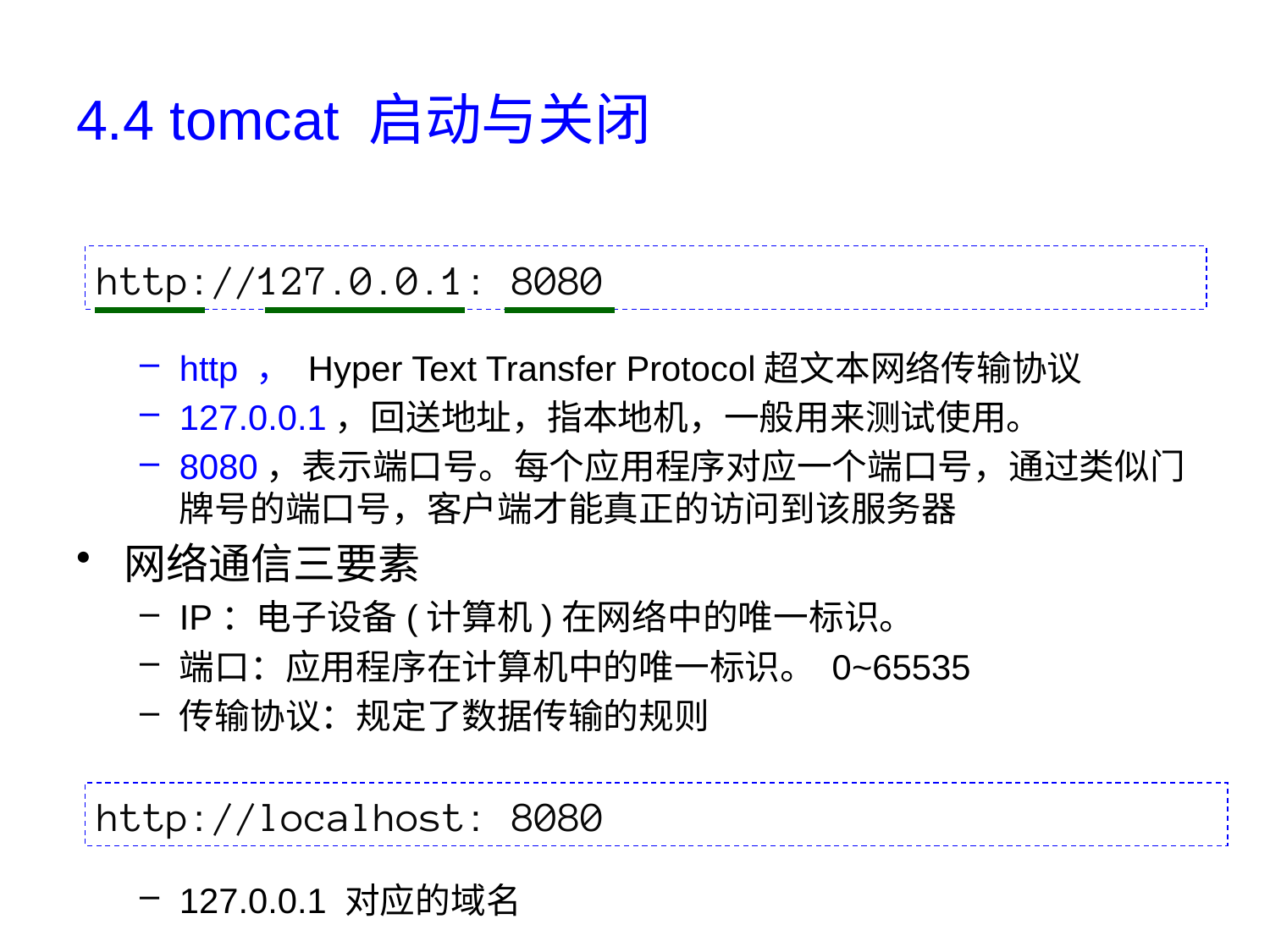

# 4.4 tomcat 启动与关闭

http ， Hyper Text Transfer Protocol超文本网络传输协议
127.0.0.1，回送地址，指本地机，一般用来测试使用。
8080，表示端口号。每个应用程序对应一个端口号，通过类似门牌号的端口号，客户端才能真正的访问到该服务器
网络通信三要素
IP：电子设备(计算机)在网络中的唯一标识。
端口：应用程序在计算机中的唯一标识。 0~65535
传输协议：规定了数据传输的规则

127.0.0.1 对应的域名

http://127.0.0.1: 8080
http://localhost: 8080